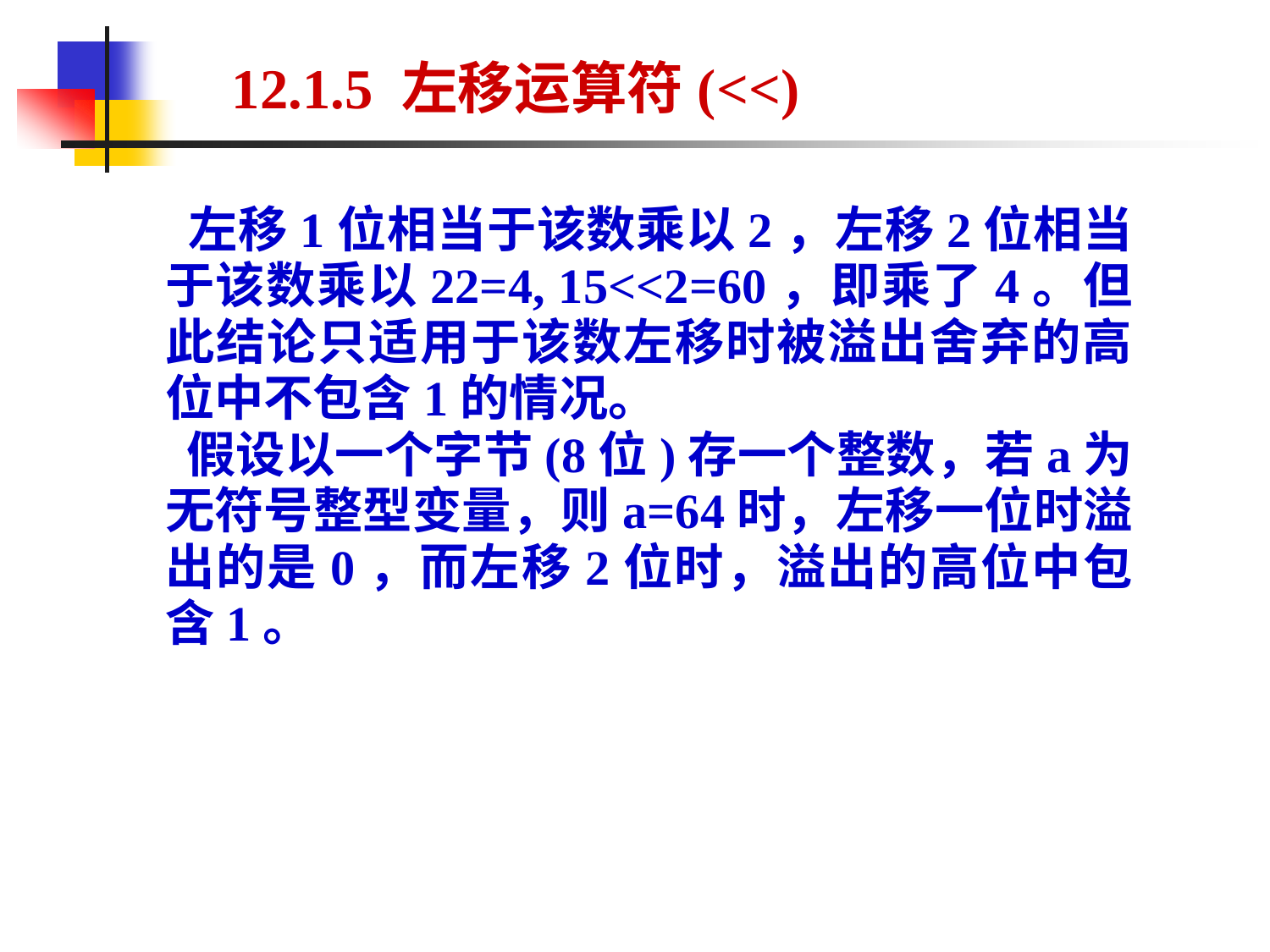

# 12.1.5 左移运算符(<<)
     左移1位相当于该数乘以2，左移2位相当于该数乘以22=4, 15<<2=60，即乘了4。但此结论只适用于该数左移时被溢出舍弃的高位中不包含1的情况。
     假设以一个字节(8位)存一个整数，若a为无符号整型变量，则a=64时，左移一位时溢出的是0，而左移2位时，溢出的高位中包含1。